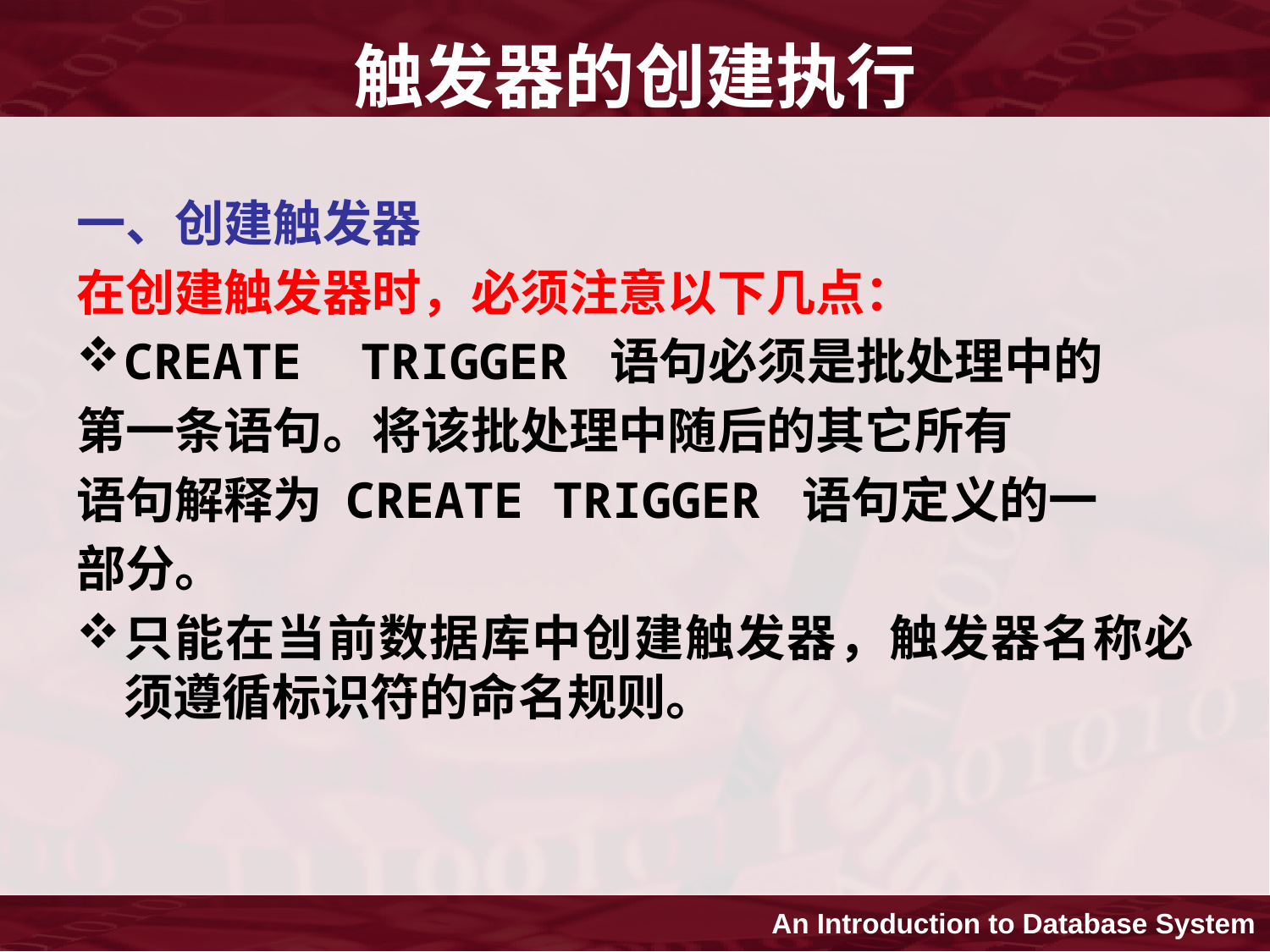

# 触发器的创建执行
一、创建触发器
在创建触发器时，必须注意以下几点：
CREATE  TRIGGER 语句必须是批处理中的
第一条语句。将该批处理中随后的其它所有
语句解释为 CREATE TRIGGER 语句定义的一
部分。
只能在当前数据库中创建触发器，触发器名称必须遵循标识符的命名规则。